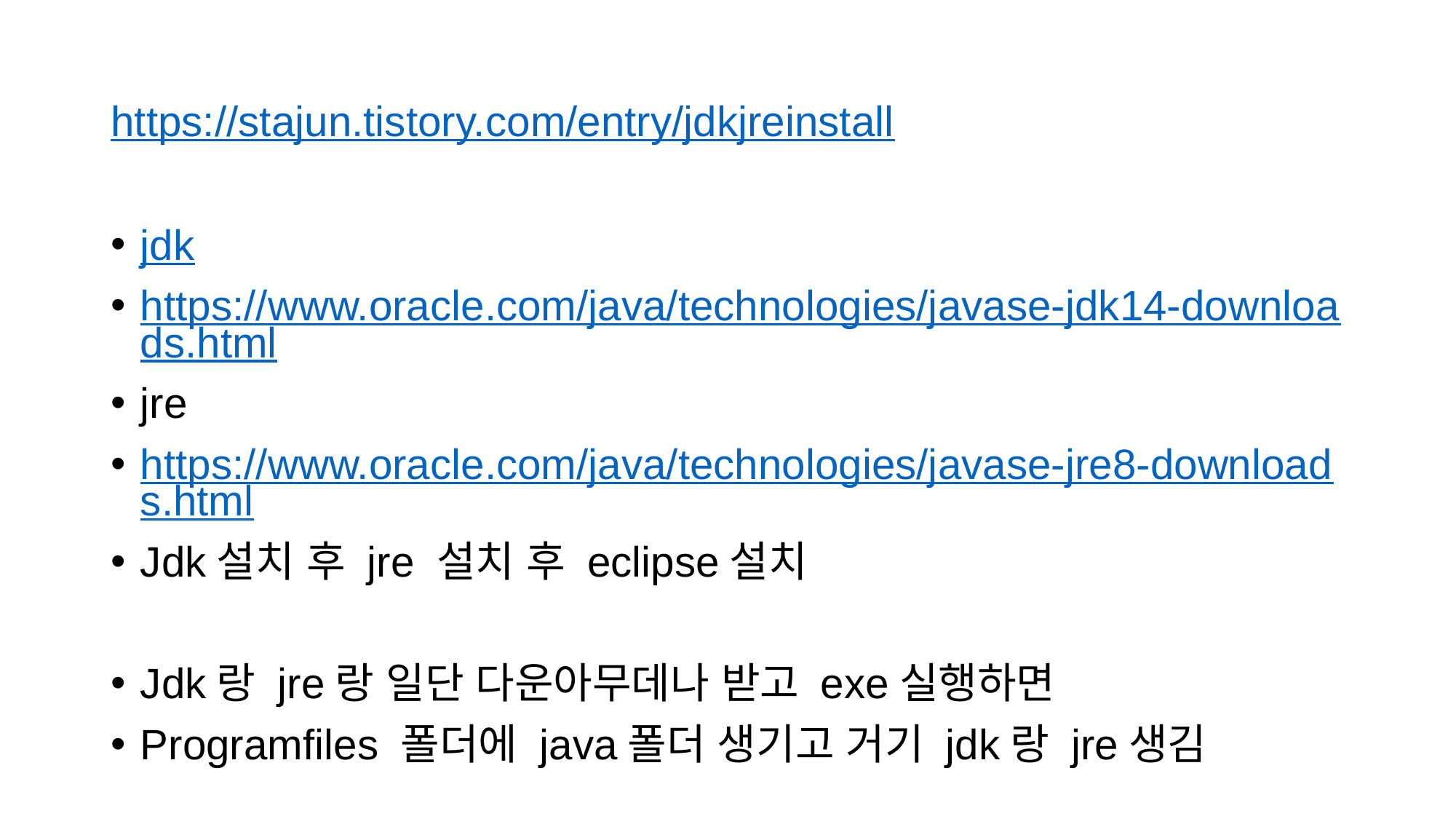

# https://stajun.tistory.com/entry/jdkjreinstall
jdk
https://www.oracle.com/java/technologies/javase-jdk14-downloads.html
jre
https://www.oracle.com/java/technologies/javase-jre8-downloads.html
Jdk설치 후 jre 설치 후 eclipse설치

Jdk랑 jre랑 일단 다운아무데나 받고 exe실행하면
Programfiles 폴더에 java폴더 생기고 거기 jdk랑 jre생김